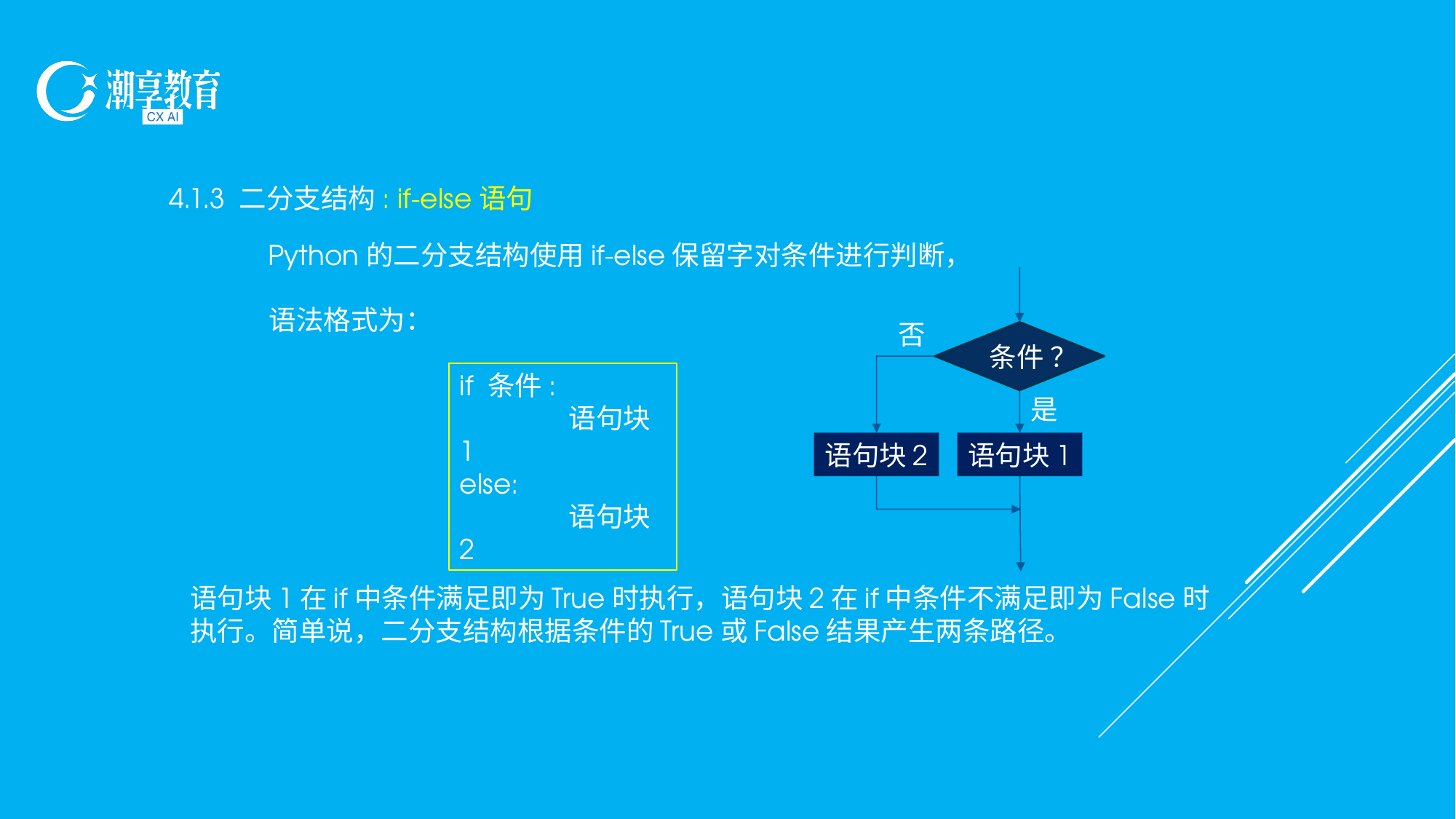

4.1.3 二分支结构: if-else语句
Python的二分支结构使用if-else保留字对条件进行判断，
语法格式为：
否
条件 ？
if 条件:
	语句块1
else:
	语句块2
是
语句块2
语句块1
语句块1在if中条件满足即为True时执行，语句块2在if中条件不满足即为False时执行。简单说，二分支结构根据条件的True或False结果产生两条路径。